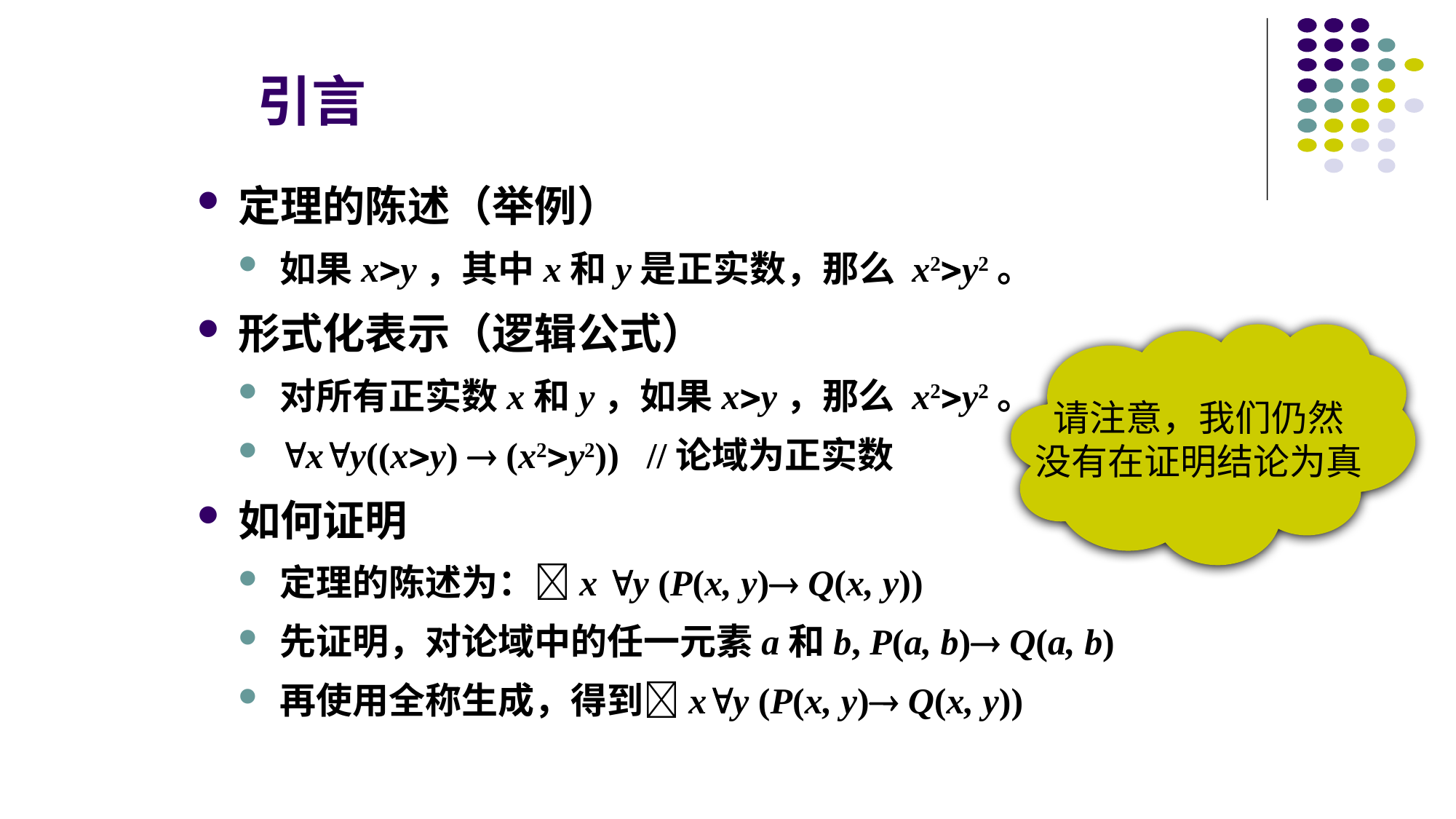

# 引言
定理的陈述（举例）
如果x>y，其中x和y是正实数，那么 x2>y2。
形式化表示（逻辑公式）
对所有正实数x和y，如果x>y，那么 x2>y2。
∀x∀y((x>y) → (x2>y2))   //论域为正实数
如何证明
定理的陈述为：∀x ∀y (P(x, y)→ Q(x, y))
先证明，对论域中的任一元素a和b, P(a, b)→ Q(a, b)
再使用全称生成，得到∀x∀y (P(x, y)→ Q(x, y))
请注意，我们仍然
没有在证明结论为真